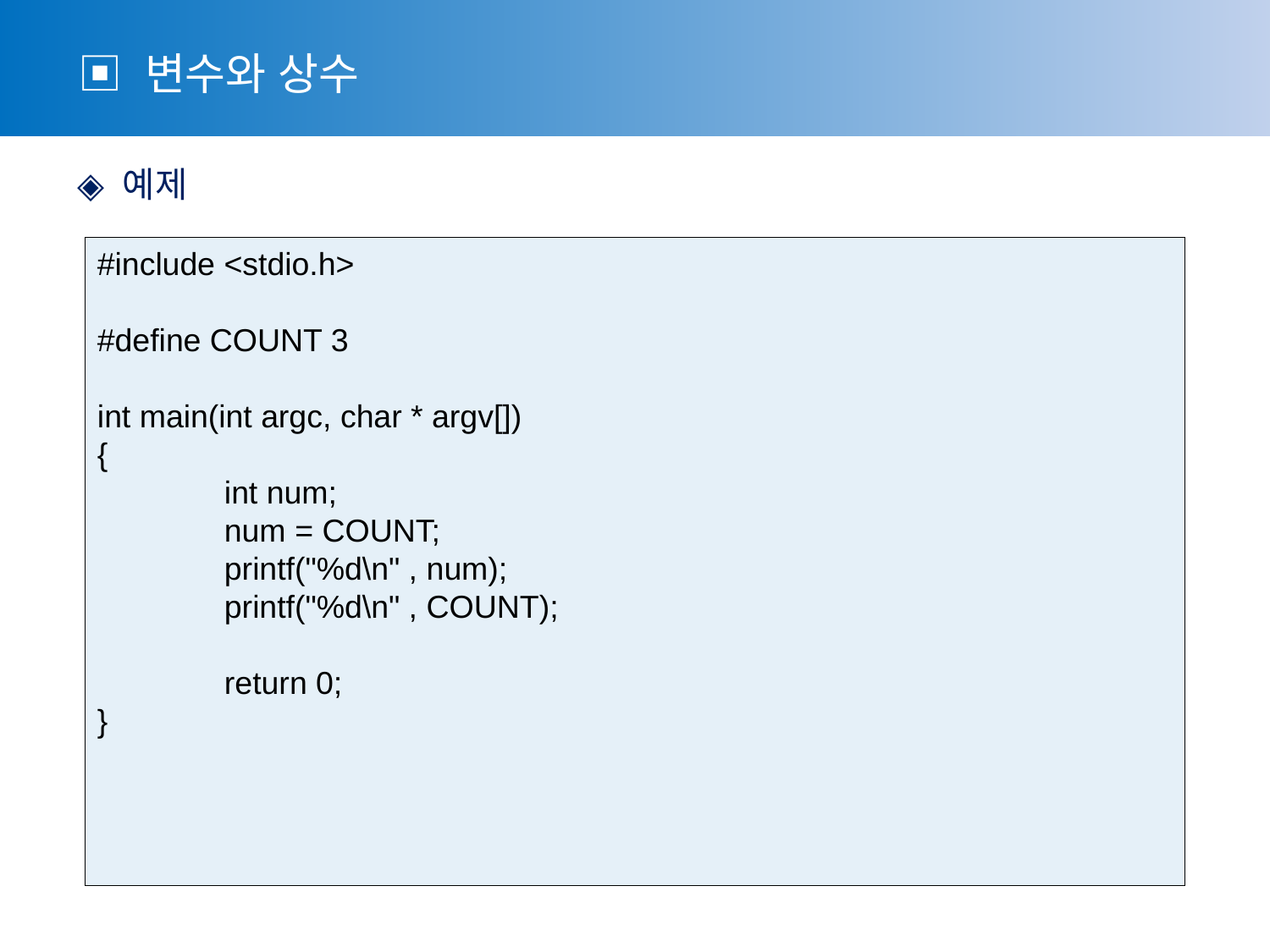

▣ 변수와 상수
 ◈ 예제
#include <stdio.h>

#define COUNT 3

int main(int argc, char * argv[])
{
	int num;
	num = COUNT;
	printf("%d\n" , num);
	printf("%d\n" , COUNT);

	return 0;
}